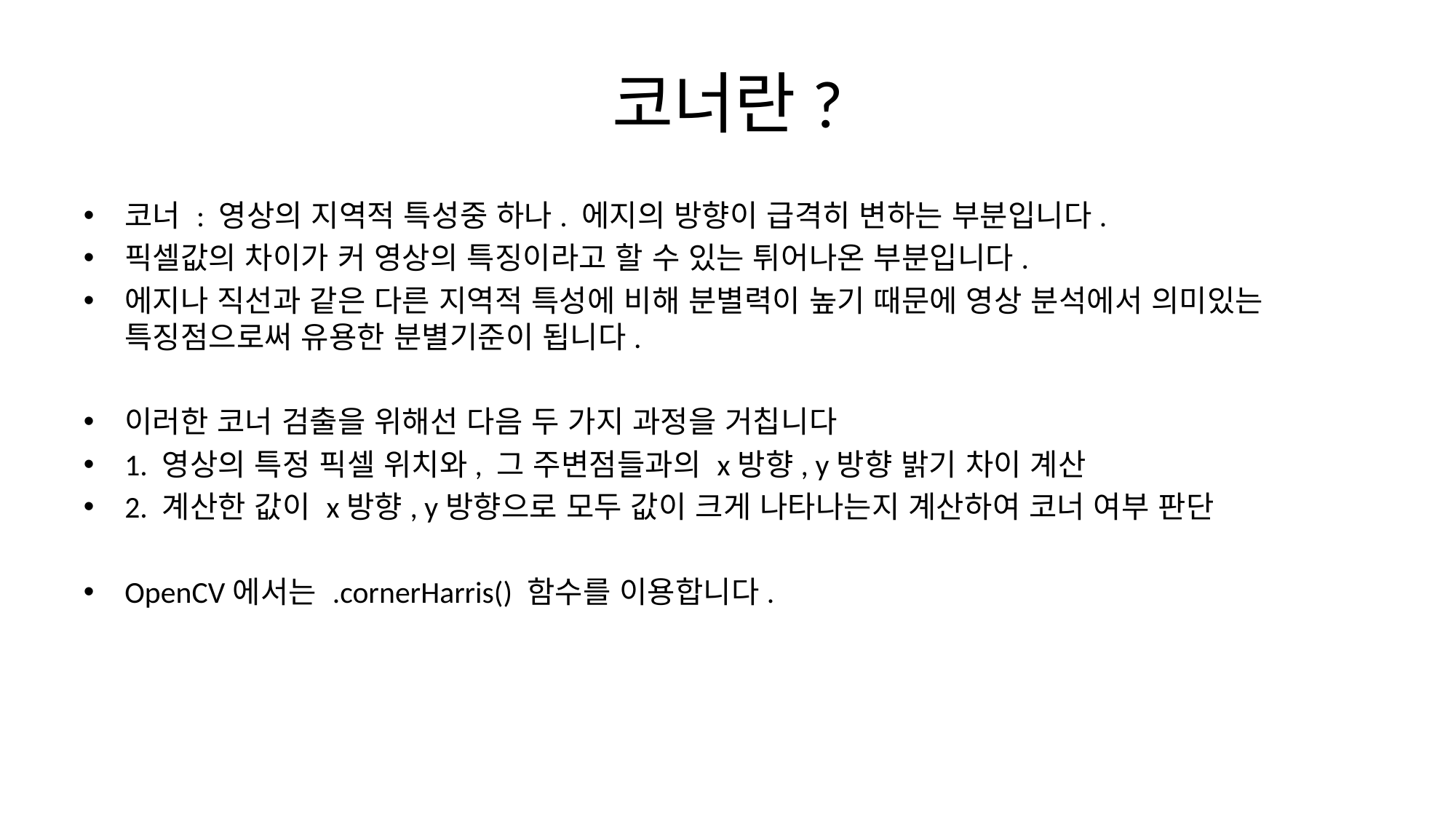

# 코너란?
코너 : 영상의 지역적 특성중 하나. 에지의 방향이 급격히 변하는 부분입니다.
픽셀값의 차이가 커 영상의 특징이라고 할 수 있는 튀어나온 부분입니다.
에지나 직선과 같은 다른 지역적 특성에 비해 분별력이 높기 때문에 영상 분석에서 의미있는 특징점으로써 유용한 분별기준이 됩니다.

이러한 코너 검출을 위해선 다음 두 가지 과정을 거칩니다
1. 영상의 특정 픽셀 위치와, 그 주변점들과의 x방향, y방향 밝기 차이 계산
2. 계산한 값이 x방향, y방향으로 모두 값이 크게 나타나는지 계산하여 코너 여부 판단

OpenCV에서는 .cornerHarris() 함수를 이용합니다.